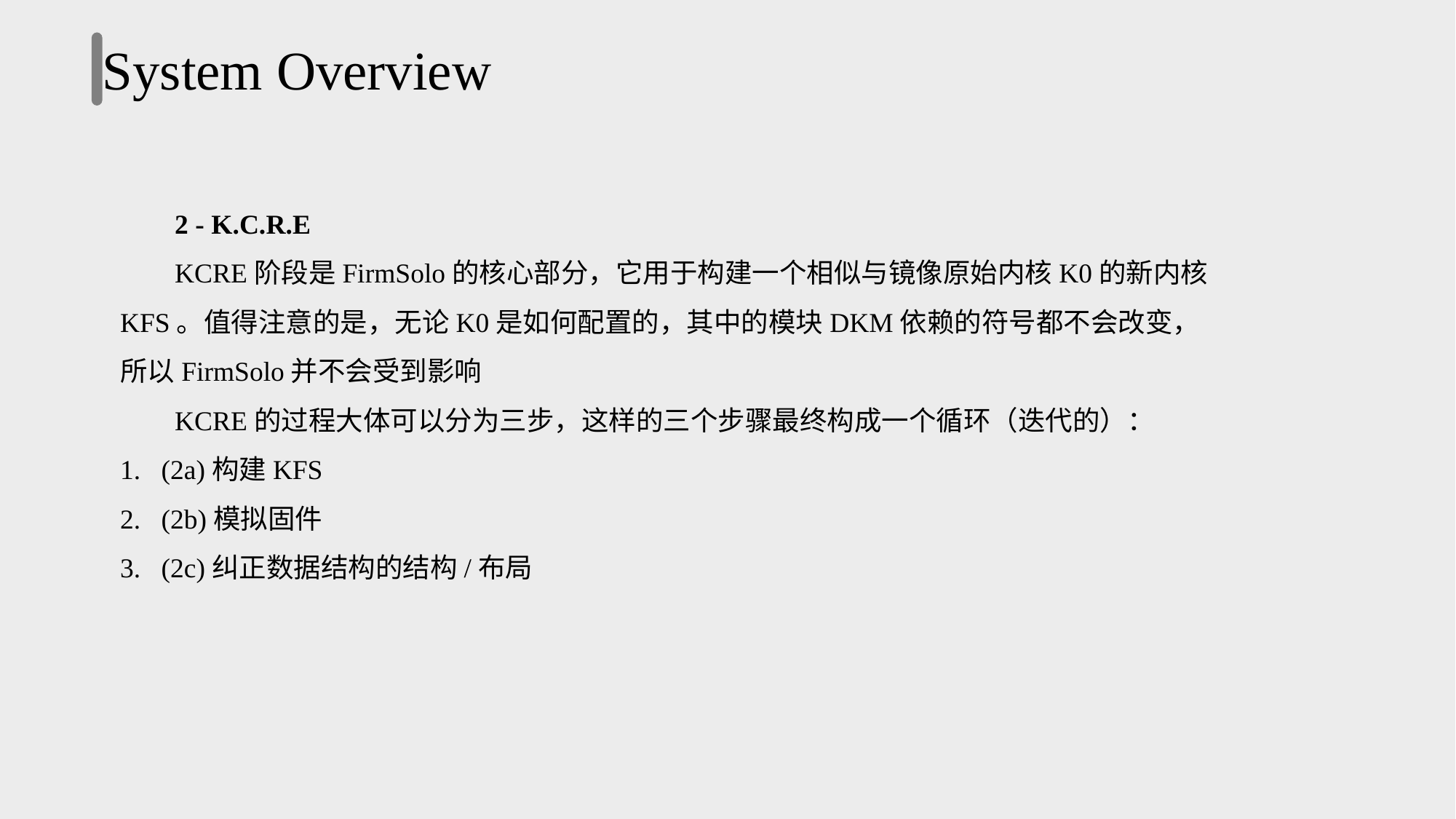

System Overview

2 - K.C.R.E
KCRE阶段是FirmSolo的核心部分，它用于构建一个相似与镜像原始内核K0的新内核KFS。值得注意的是，无论K0是如何配置的，其中的模块DKM依赖的符号都不会改变，所以FirmSolo并不会受到影响
KCRE的过程大体可以分为三步，这样的三个步骤最终构成一个循环（迭代的）：
(2a)构建KFS
(2b)模拟固件
(2c)纠正数据结构的结构/布局